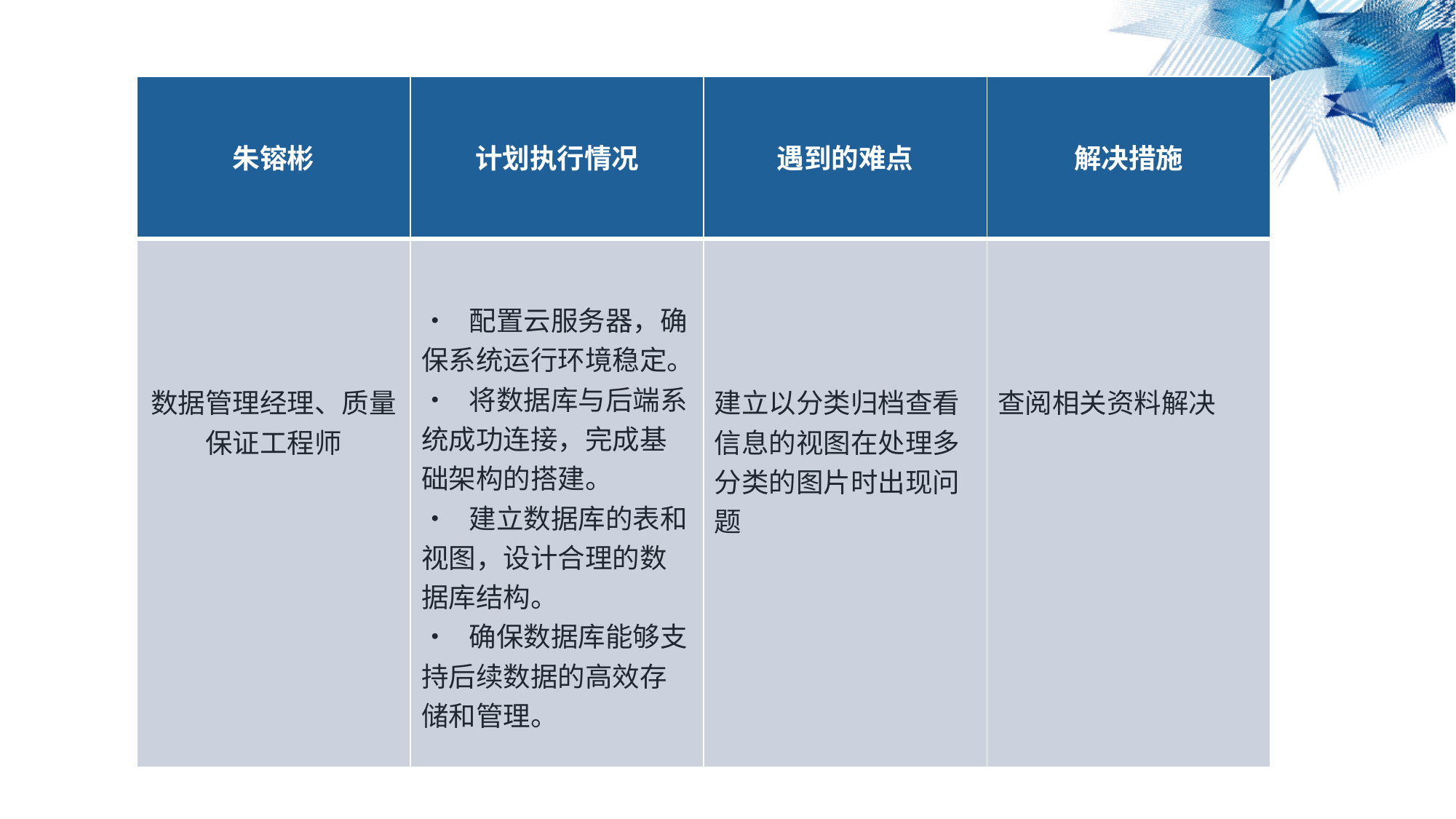

| 朱镕彬 | 计划执行情况 | 遇到的难点 | 解决措施 |
| --- | --- | --- | --- |
| 数据管理经理、质量保证工程师 | • 配置云服务器，确保系统运行环境稳定。 • 将数据库与后端系统成功连接，完成基础架构的搭建。 • 建立数据库的表和视图，设计合理的数据库结构。 • 确保数据库能够支持后续数据的高效存储和管理。 | 建立以分类归档查看信息的视图在处理多分类的图片时出现问题 | 查阅相关资料解决 |